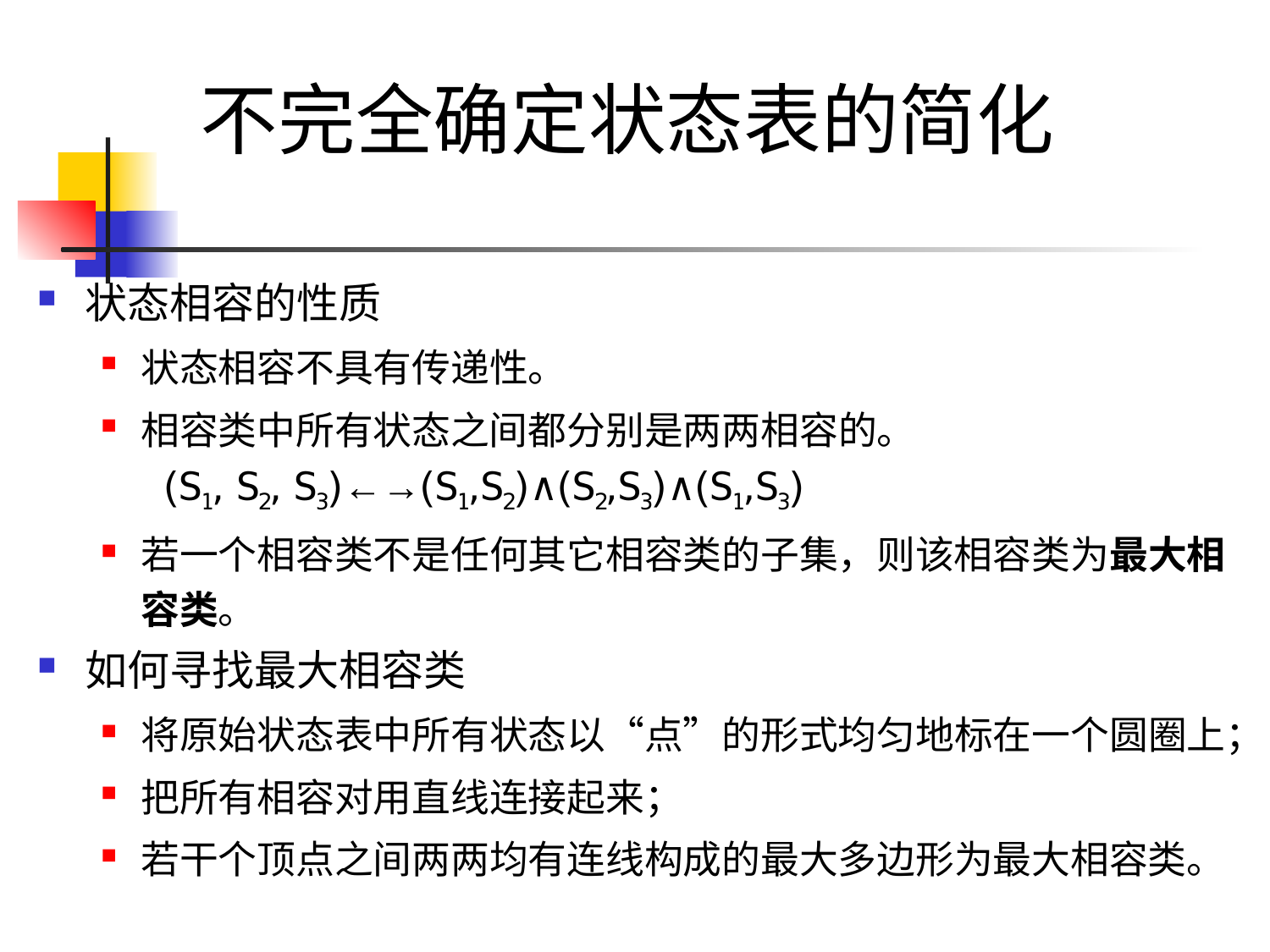

# 不完全确定状态表的简化
状态相容的性质
状态相容不具有传递性。
相容类中所有状态之间都分别是两两相容的。
(S1, S2, S3)←→(S1,S2)∧(S2,S3)∧(S1,S3)
若一个相容类不是任何其它相容类的子集，则该相容类为最大相容类。
如何寻找最大相容类
将原始状态表中所有状态以“点”的形式均匀地标在一个圆圈上；
把所有相容对用直线连接起来；
若干个顶点之间两两均有连线构成的最大多边形为最大相容类。